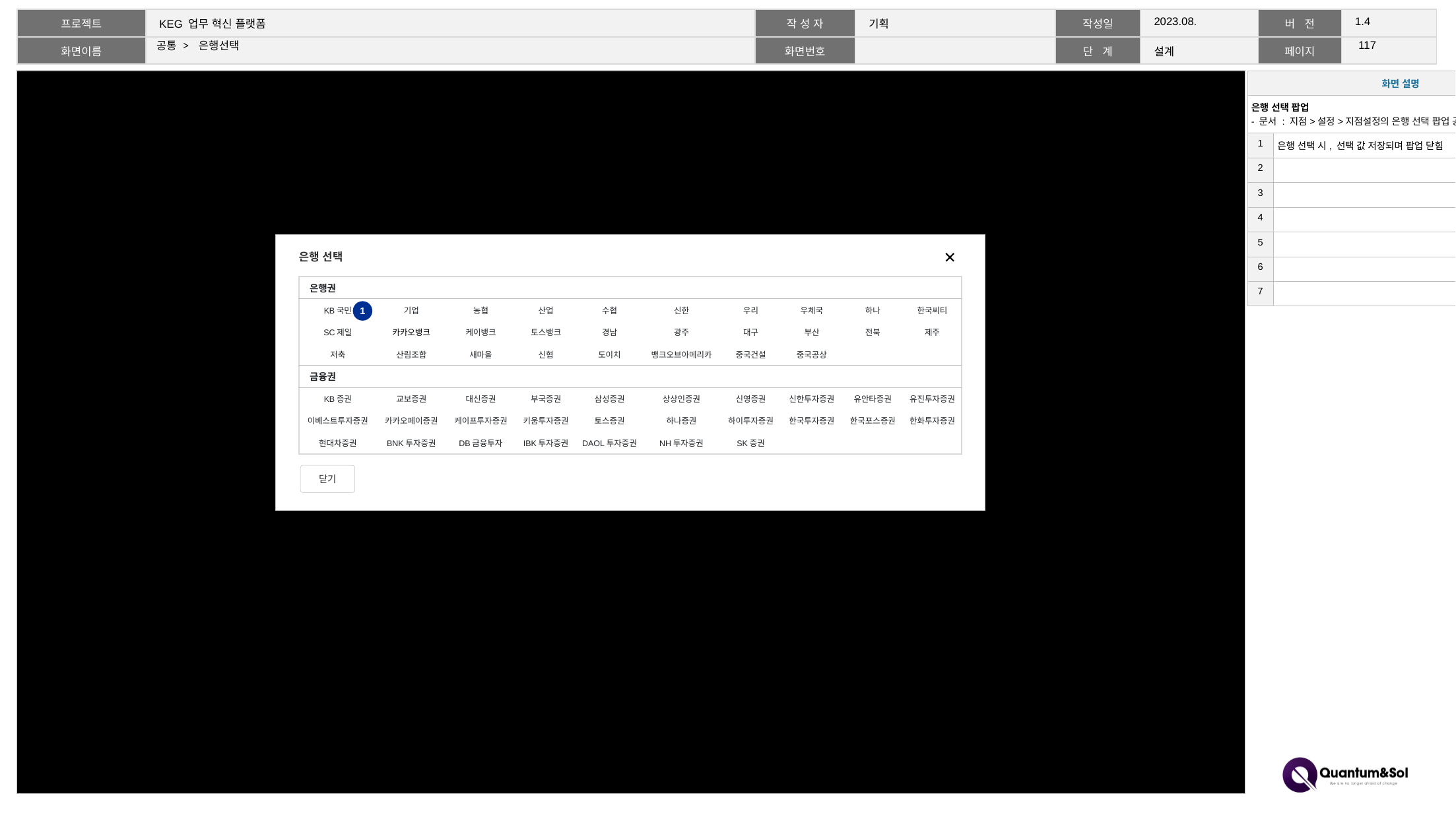

117

# 공통 > 은행선택
| 화면 설명 |  |
| --- | --- |
| 은행 선택 팝업 - 문서 : 지점>설정>지점설정의 은행 선택 팝업 공통 사용 |  |
| 1 | 은행 선택 시, 선택 값 저장되며 팝업 닫힘 |
| 2 |  |
| 3 |  |
| 4 |  |
| 5 |  |
| 6 |  |
| 7 |  |
은행 선택
| 은행권 |  |  |  |  |  |  |  |  |  |
| --- | --- | --- | --- | --- | --- | --- | --- | --- | --- |
| KB국민 | 기업 | 농협 | 산업 | 수협 | 신한 | 우리 | 우체국 | 하나 | 한국씨티 |
| SC제일 | 카카오뱅크 | 케이뱅크 | 토스뱅크 | 경남 | 광주 | 대구 | 부산 | 전북 | 제주 |
| 저축 | 산림조합 | 새마을 | 신협 | 도이치 | 뱅크오브아메리카 | 중국건설 | 중국공상 |  |  |
| 금융권 |  |  |  |  |  |  |  |  |  |
| KB증권 | 교보증권 | 대신증권 | 부국증권 | 삼성증권 | 상상인증권 | 신영증권 | 신한투자증권 | 유안타증권 | 유진투자증권 |
| 이베스트투자증권 | 카카오페이증권 | 케이프투자증권 | 키움투자증권 | 토스증권 | 하나증권 | 하이투자증권 | 한국투자증권 | 한국포스증권 | 한화투자증권 |
| 현대차증권 | BNK투자증권 | DB금융투자 | IBK투자증권 | DAOL투자증권 | NH투자증권 | SK증권 |  |  |  |
기본 정보 저장
기본 정보 저장
1
파일관리
계좌정보 저장
+
닫기